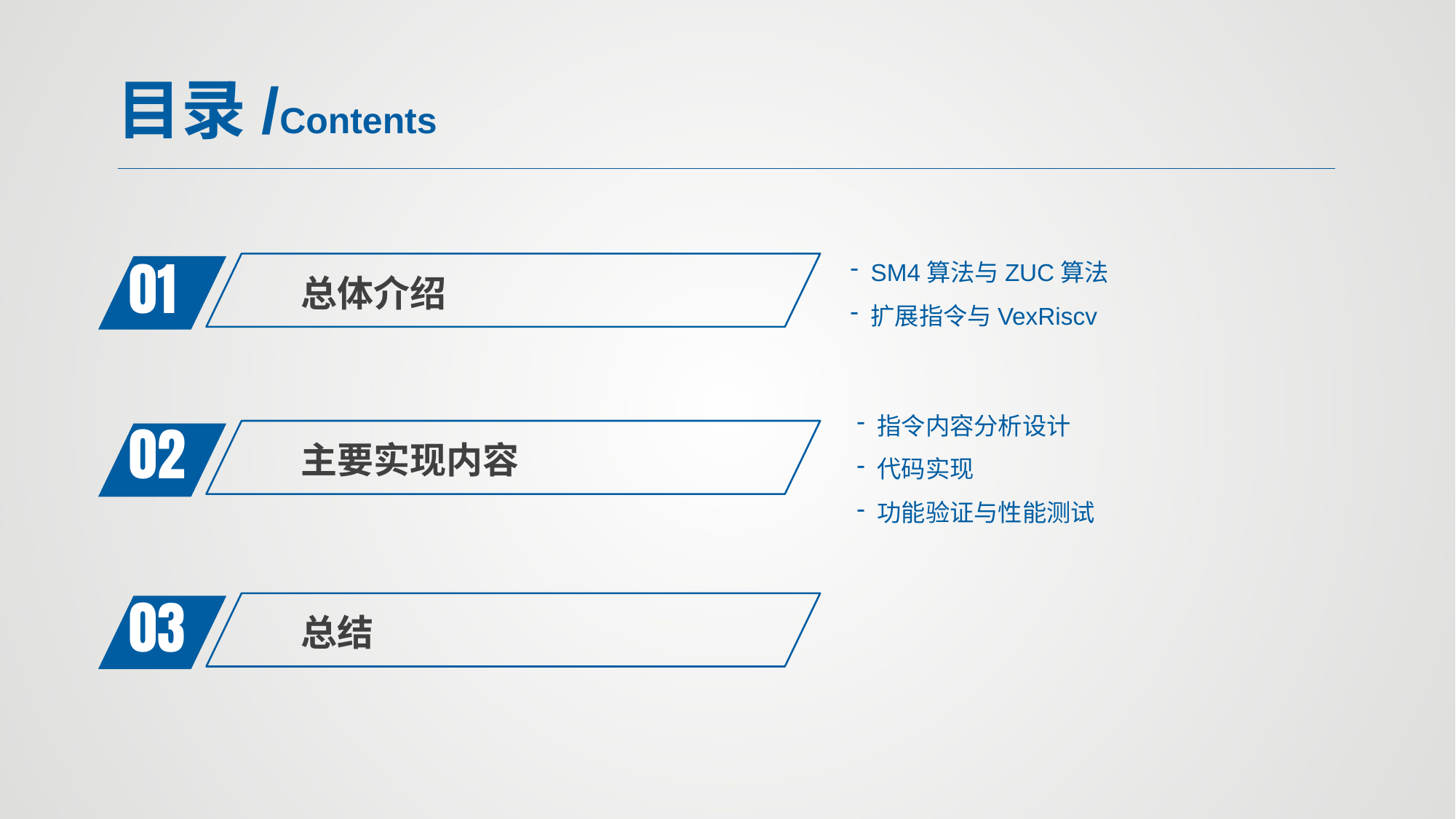

目录/Contents
SM4算法与ZUC算法
扩展指令与VexRiscv
01

总体介绍
指令内容分析设计
代码实现
功能验证与性能测试
02

主要实现内容
03

总结